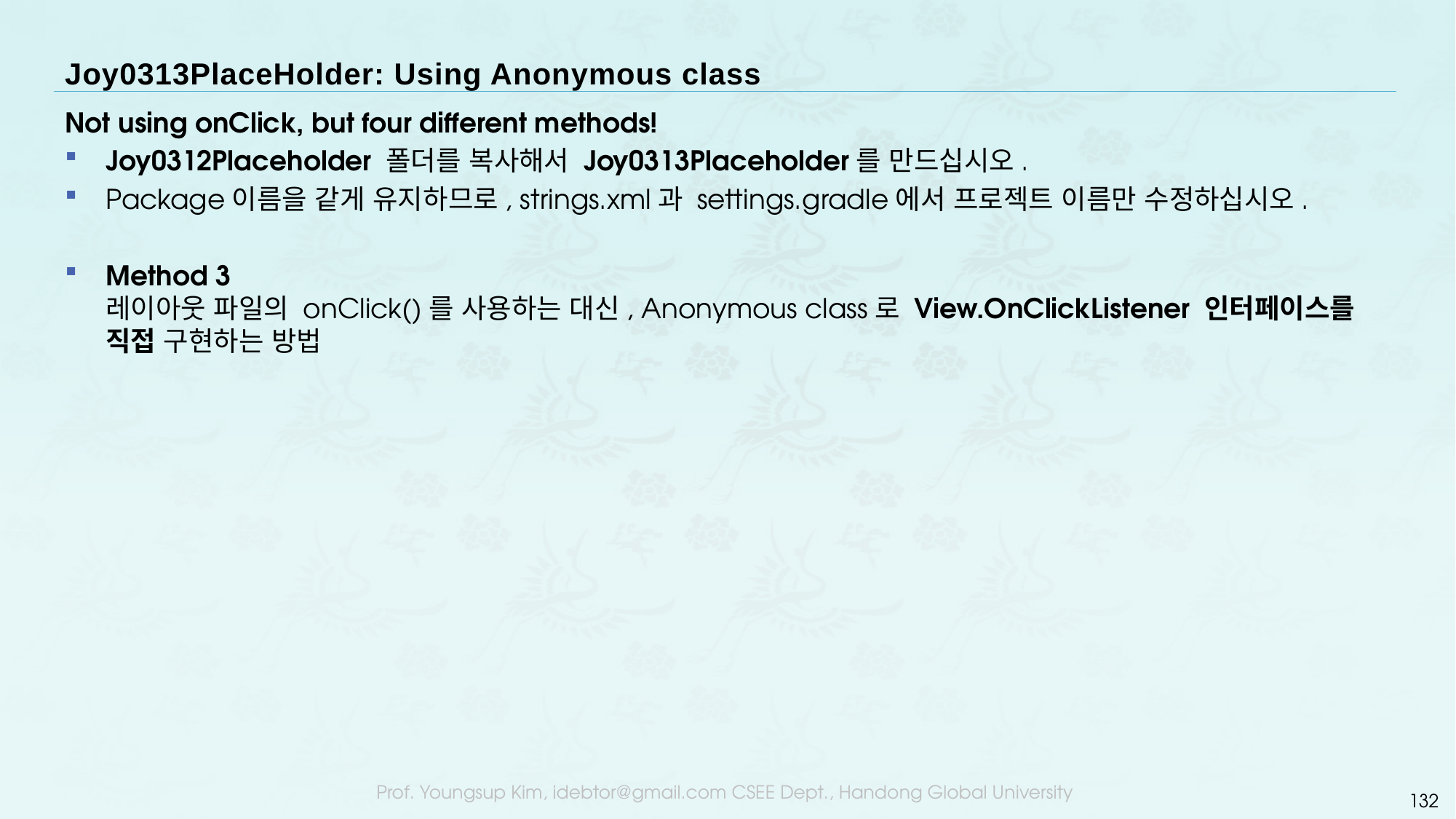

# Joy0313PlaceHolder: Using Anonymous class
Not using onClick, but four different methods!
Joy0312Placeholder 폴더를 복사해서 Joy0313Placeholder를 만드십시오.
Package이름을 같게 유지하므로, strings.xml과 settings.gradle에서 프로젝트 이름만 수정하십시오.

Method 3
레이아웃 파일의 onClick()를 사용하는 대신, Anonymous class로 View.OnClickListener 인터페이스를 직접 구현하는 방법

132